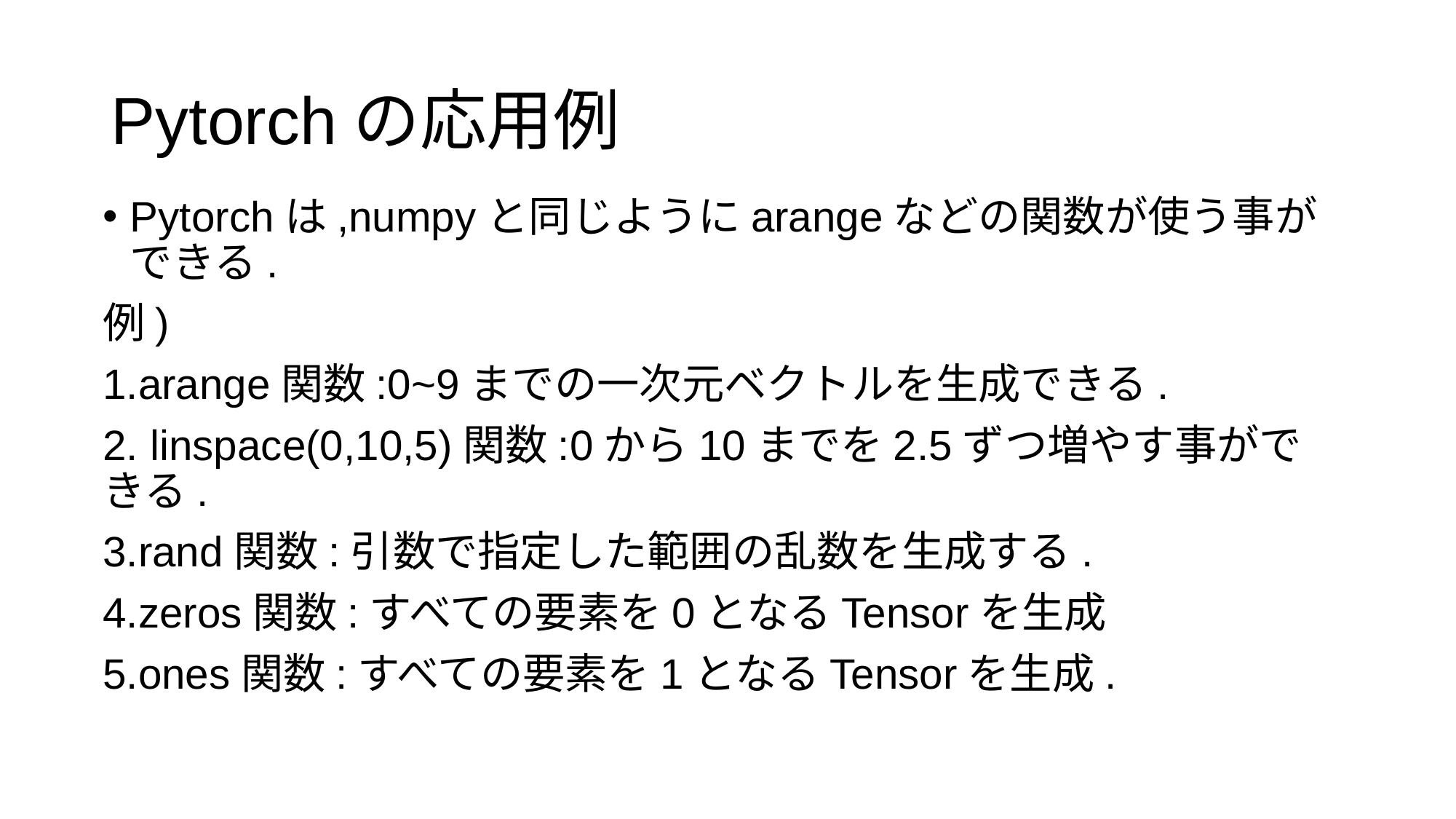

# Pytorchの応用例
Pytorchは,numpyと同じようにarangeなどの関数が使う事ができる.
例)
1.arange関数:0~9までの一次元ベクトルを生成できる.
2. linspace(0,10,5)関数:0から10までを2.5ずつ増やす事ができる.
3.rand関数:引数で指定した範囲の乱数を生成する.
4.zeros関数:すべての要素を0となるTensorを生成
5.ones関数:すべての要素を1となるTensorを生成.